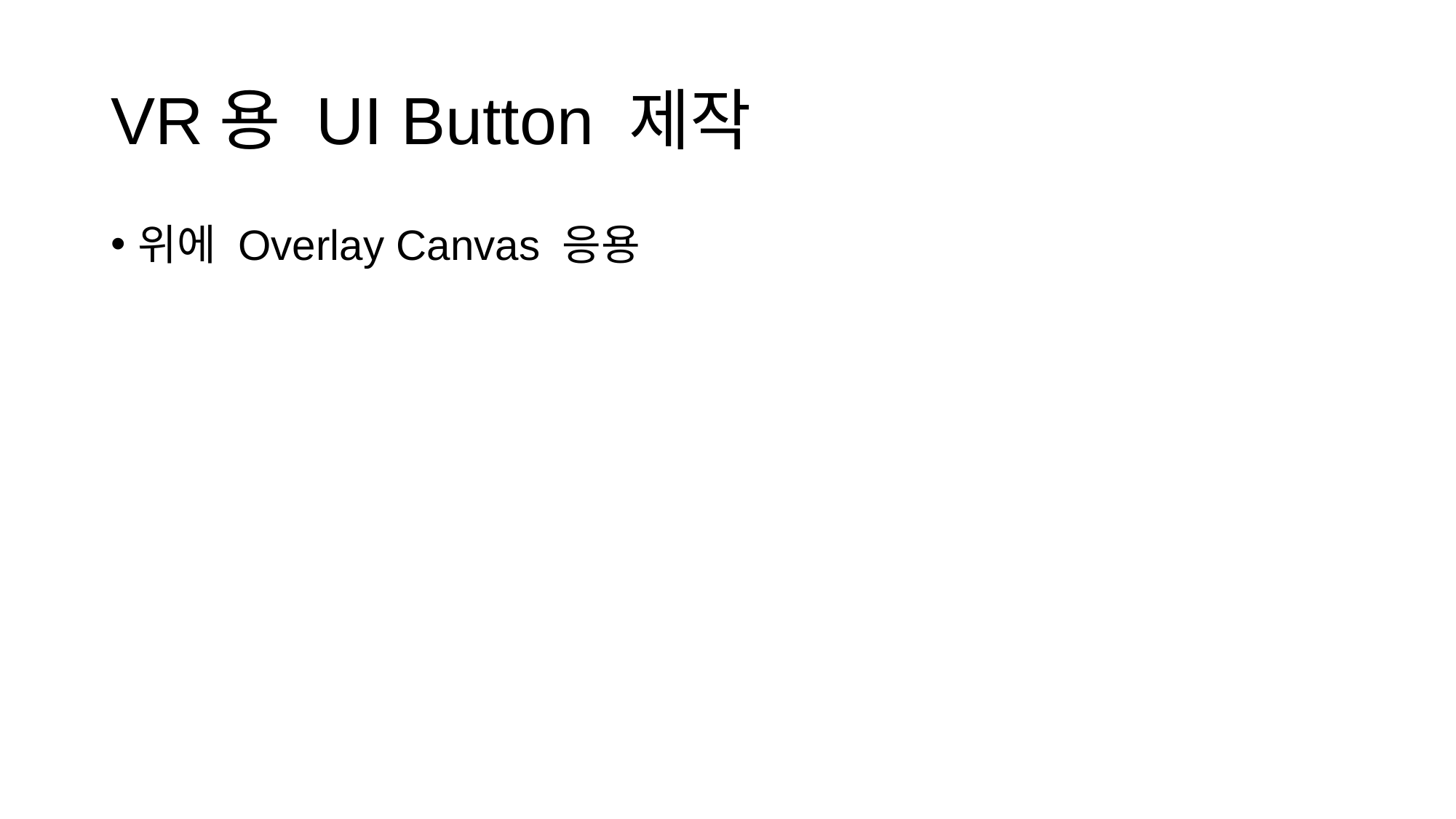

# VR용 UI Button 제작
위에 Overlay Canvas 응용